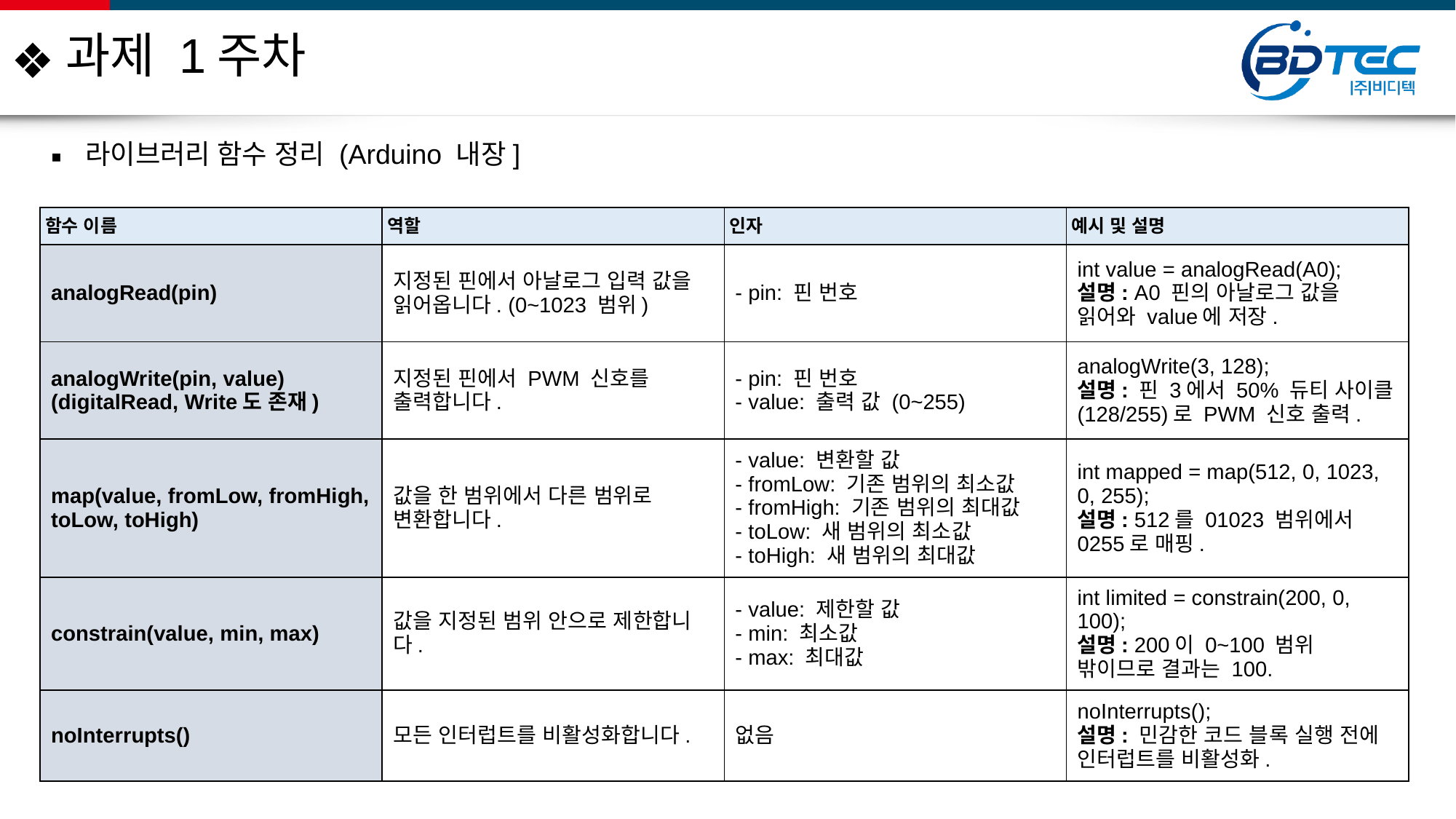

과제 1주차
라이브러리 함수 정리 (Arduino 내장]
| 함수 이름 | 역할 | 인자 | 예시 및 설명 |
| --- | --- | --- | --- |
| analogRead(pin) | 지정된 핀에서 아날로그 입력 값을 읽어옵니다. (0~1023 범위) | - pin: 핀 번호 | int value = analogRead(A0); 설명: A0 핀의 아날로그 값을 읽어와 value에 저장. |
| analogWrite(pin, value) (digitalRead, Write도 존재) | 지정된 핀에서 PWM 신호를 출력합니다. | - pin: 핀 번호 - value: 출력 값 (0~255) | analogWrite(3, 128); 설명: 핀 3에서 50% 듀티 사이클(128/255)로 PWM 신호 출력. |
| map(value, fromLow, fromHigh, toLow, toHigh) | 값을 한 범위에서 다른 범위로 변환합니다. | - value: 변환할 값 - fromLow: 기존 범위의 최소값 - fromHigh: 기존 범위의 최대값 - toLow: 새 범위의 최소값 - toHigh: 새 범위의 최대값 | int mapped = map(512, 0, 1023, 0, 255); 설명: 512를 01023 범위에서 0255로 매핑. |
| constrain(value, min, max) | 값을 지정된 범위 안으로 제한합니다. | - value: 제한할 값 - min: 최소값 - max: 최대값 | int limited = constrain(200, 0, 100); 설명: 200이 0~100 범위 밖이므로 결과는 100. |
| noInterrupts() | 모든 인터럽트를 비활성화합니다. | 없음 | noInterrupts(); 설명: 민감한 코드 블록 실행 전에 인터럽트를 비활성화. |